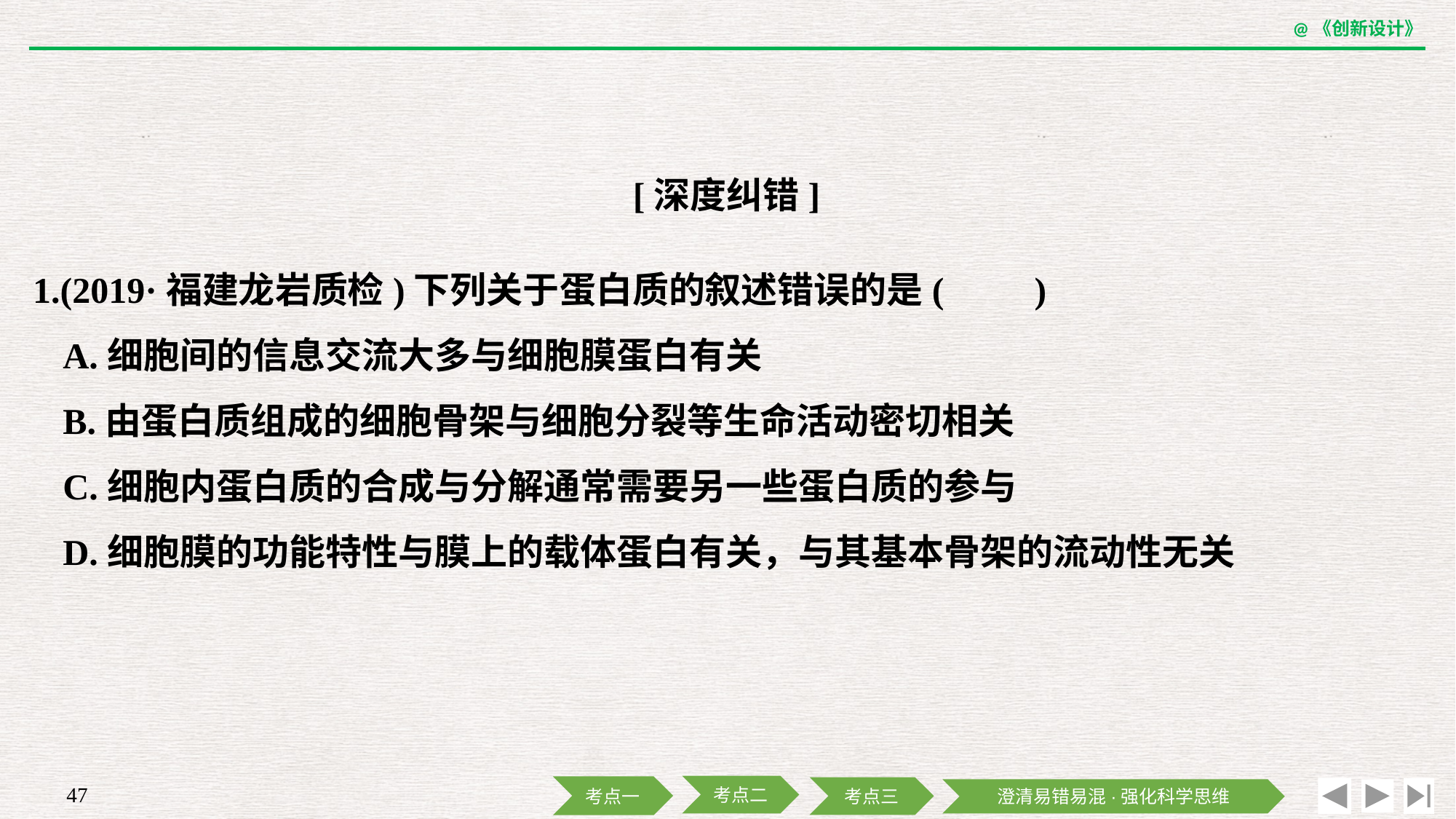

[深度纠错]
1.(2019·福建龙岩质检)下列关于蛋白质的叙述错误的是(　　)
	A.细胞间的信息交流大多与细胞膜蛋白有关
	B.由蛋白质组成的细胞骨架与细胞分裂等生命活动密切相关
	C.细胞内蛋白质的合成与分解通常需要另一些蛋白质的参与
	D.细胞膜的功能特性与膜上的载体蛋白有关，与其基本骨架的流动性无关